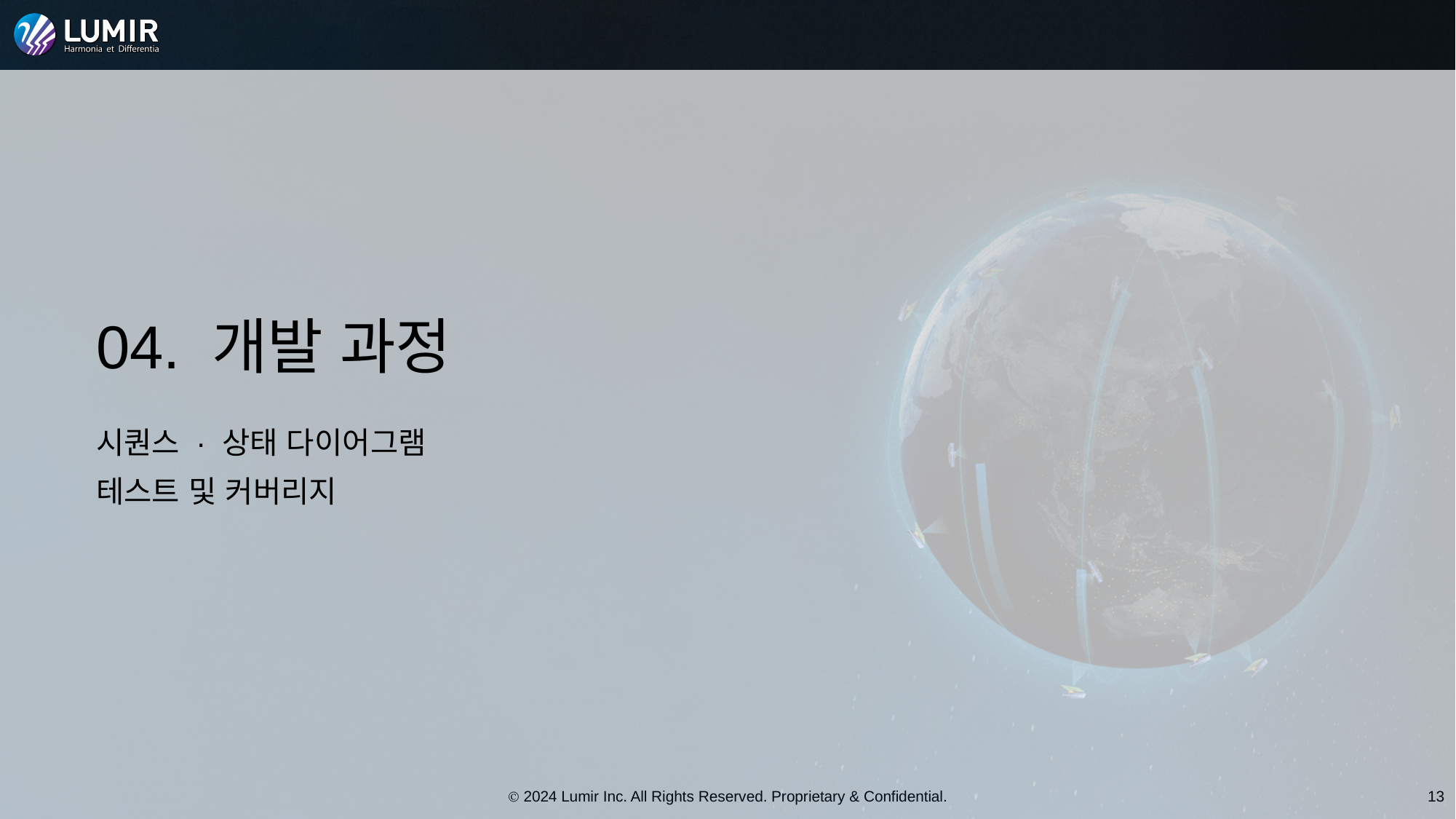

# 04. 개발 과정
시퀀스 · 상태 다이어그램
테스트 및 커버리지